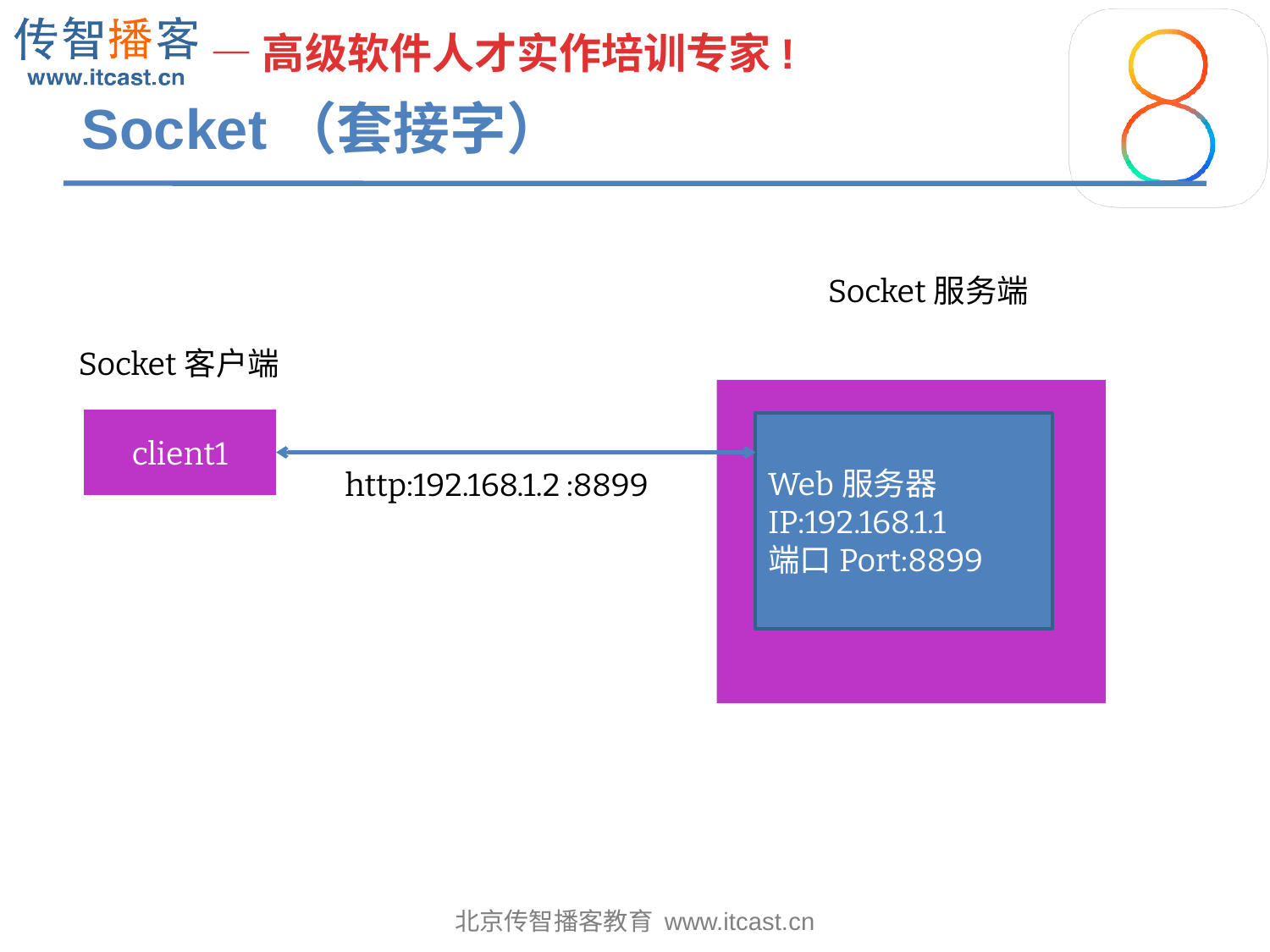

# Socket（套接字）
Socket服务端
Socket客户端
服务器
client1
Web服务器
IP:192.168.1.1
端口Port:8899
http:192.168.1.2 :8899